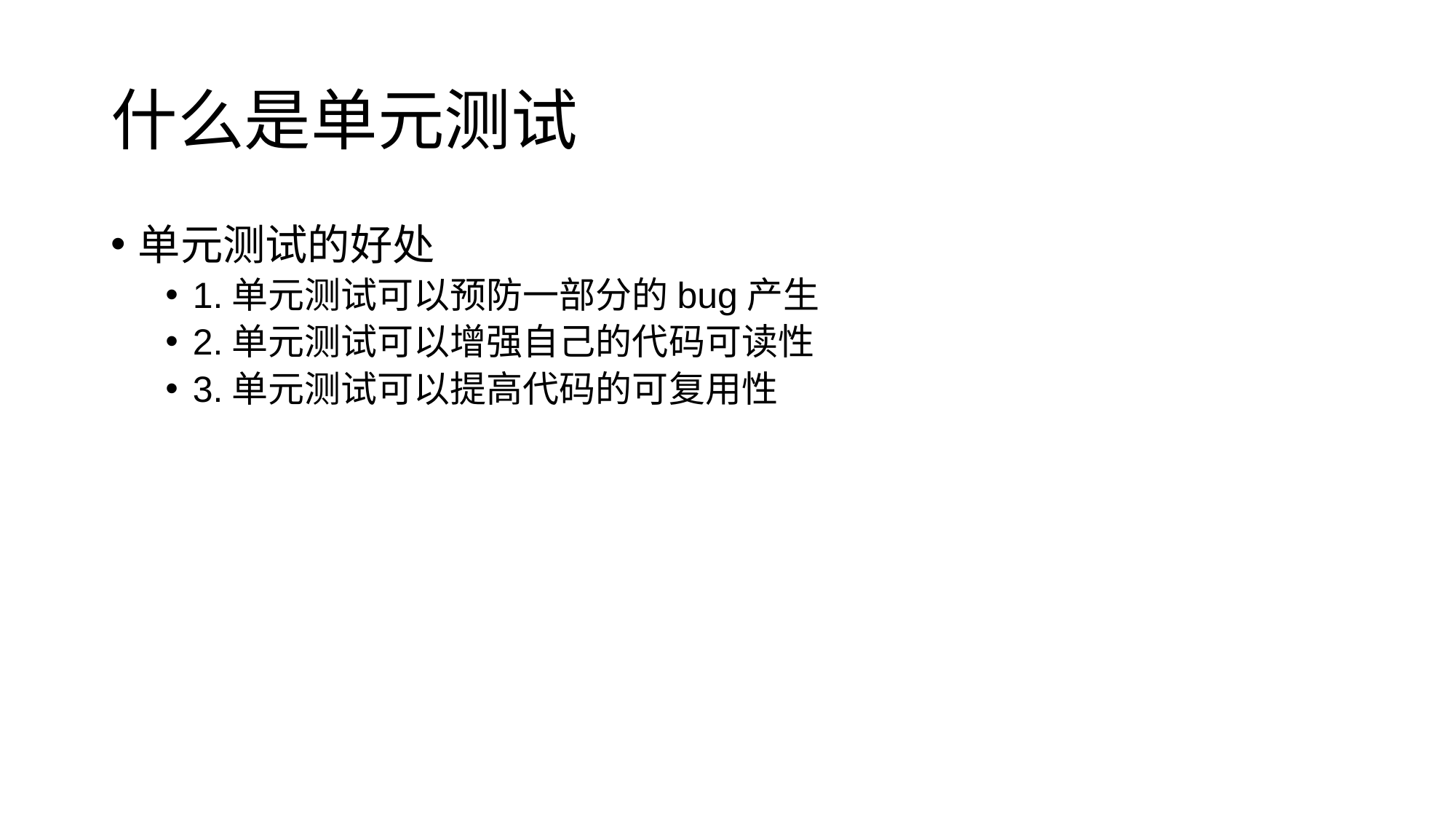

# 什么是单元测试
单元测试的好处
1.单元测试可以预防一部分的bug产生
2.单元测试可以增强自己的代码可读性
3.单元测试可以提高代码的可复用性